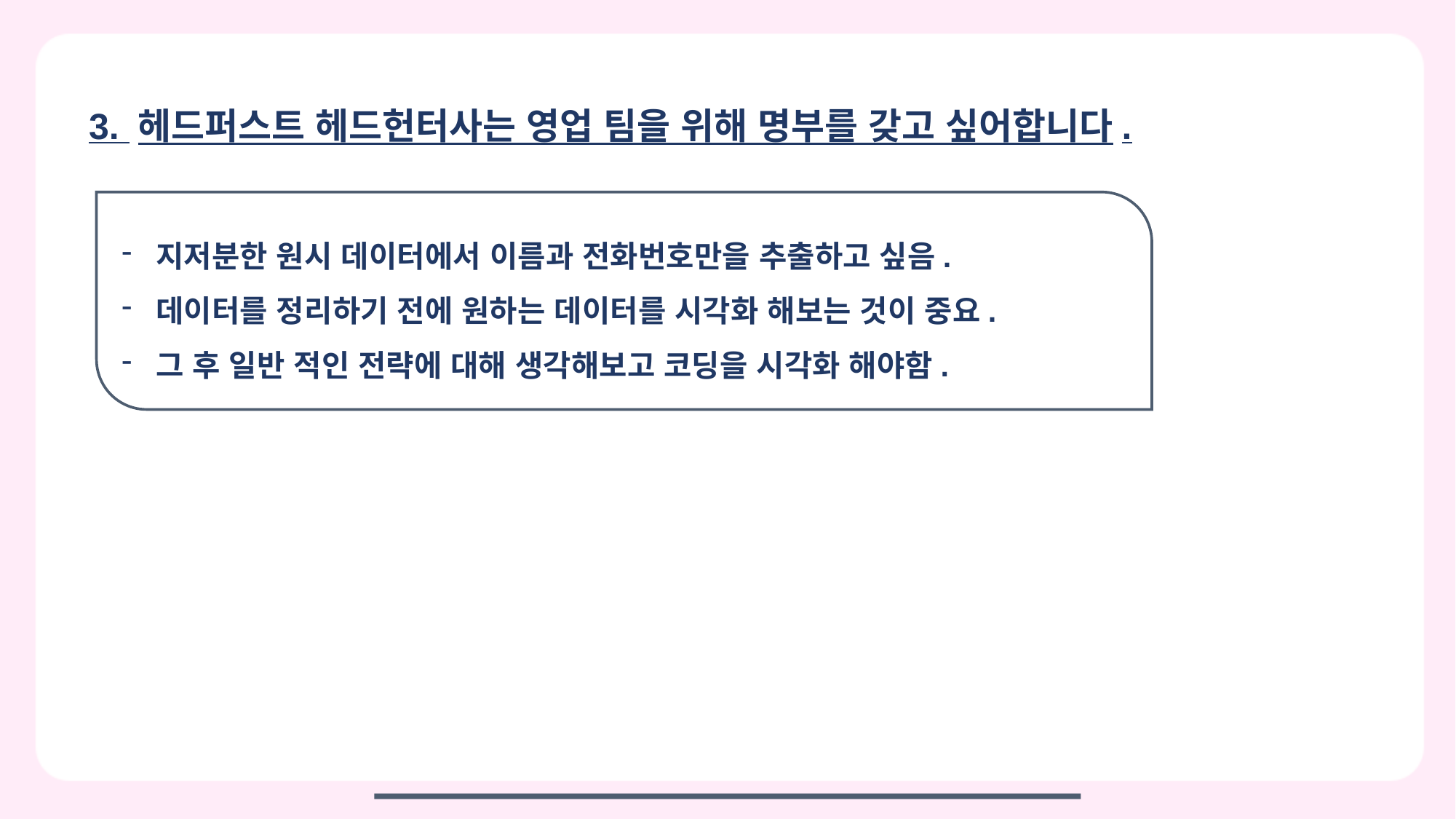

3. 헤드퍼스트 헤드헌터사는 영업 팀을 위해 명부를 갖고 싶어합니다.
지저분한 원시 데이터에서 이름과 전화번호만을 추출하고 싶음.
데이터를 정리하기 전에 원하는 데이터를 시각화 해보는 것이 중요.
그 후 일반 적인 전략에 대해 생각해보고 코딩을 시각화 해야함.